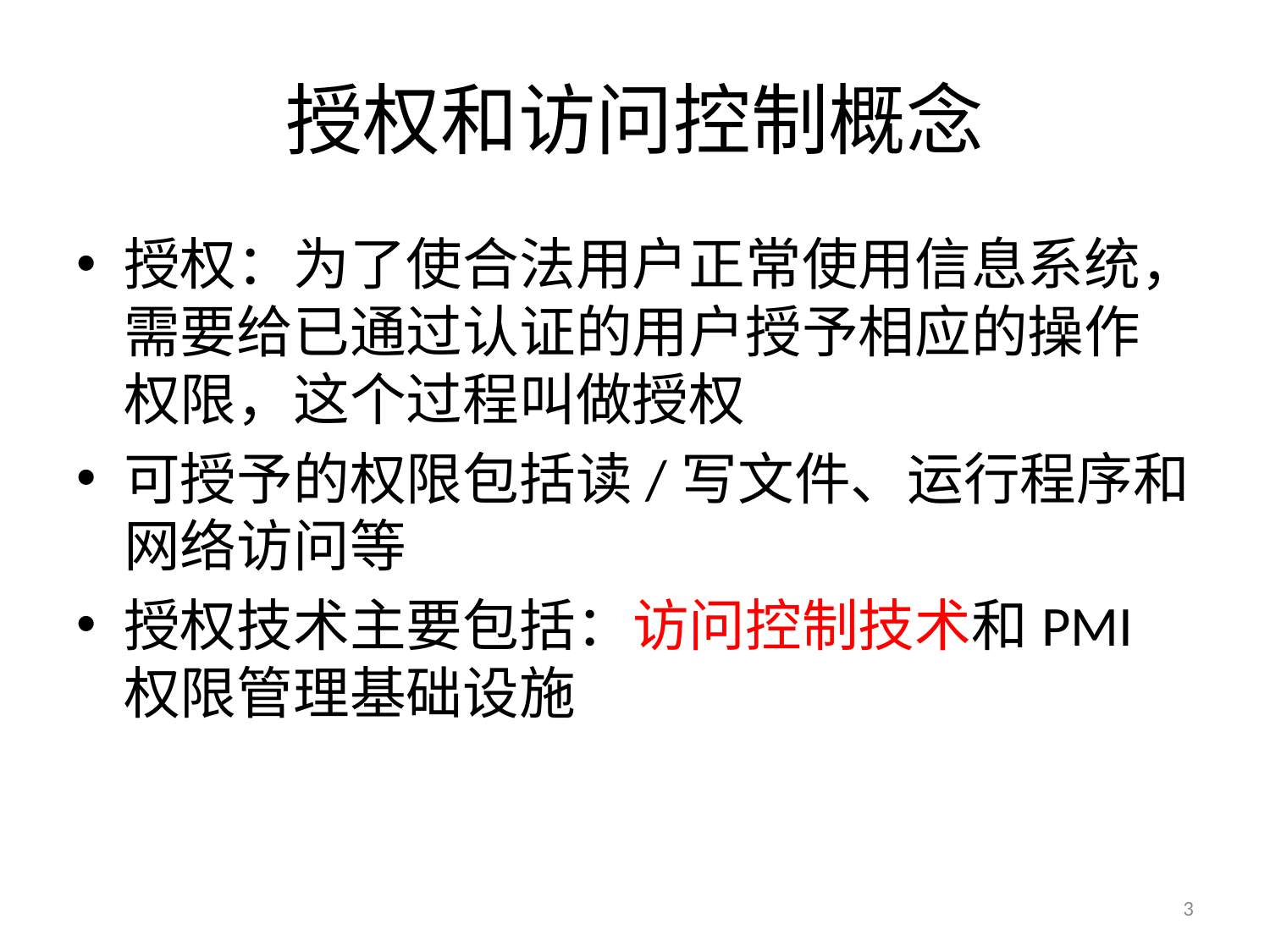

# 授权和访问控制概念
授权：为了使合法用户正常使用信息系统，需要给已通过认证的用户授予相应的操作权限，这个过程叫做授权
可授予的权限包括读/写文件、运行程序和网络访问等
授权技术主要包括：访问控制技术和PMI权限管理基础设施
3